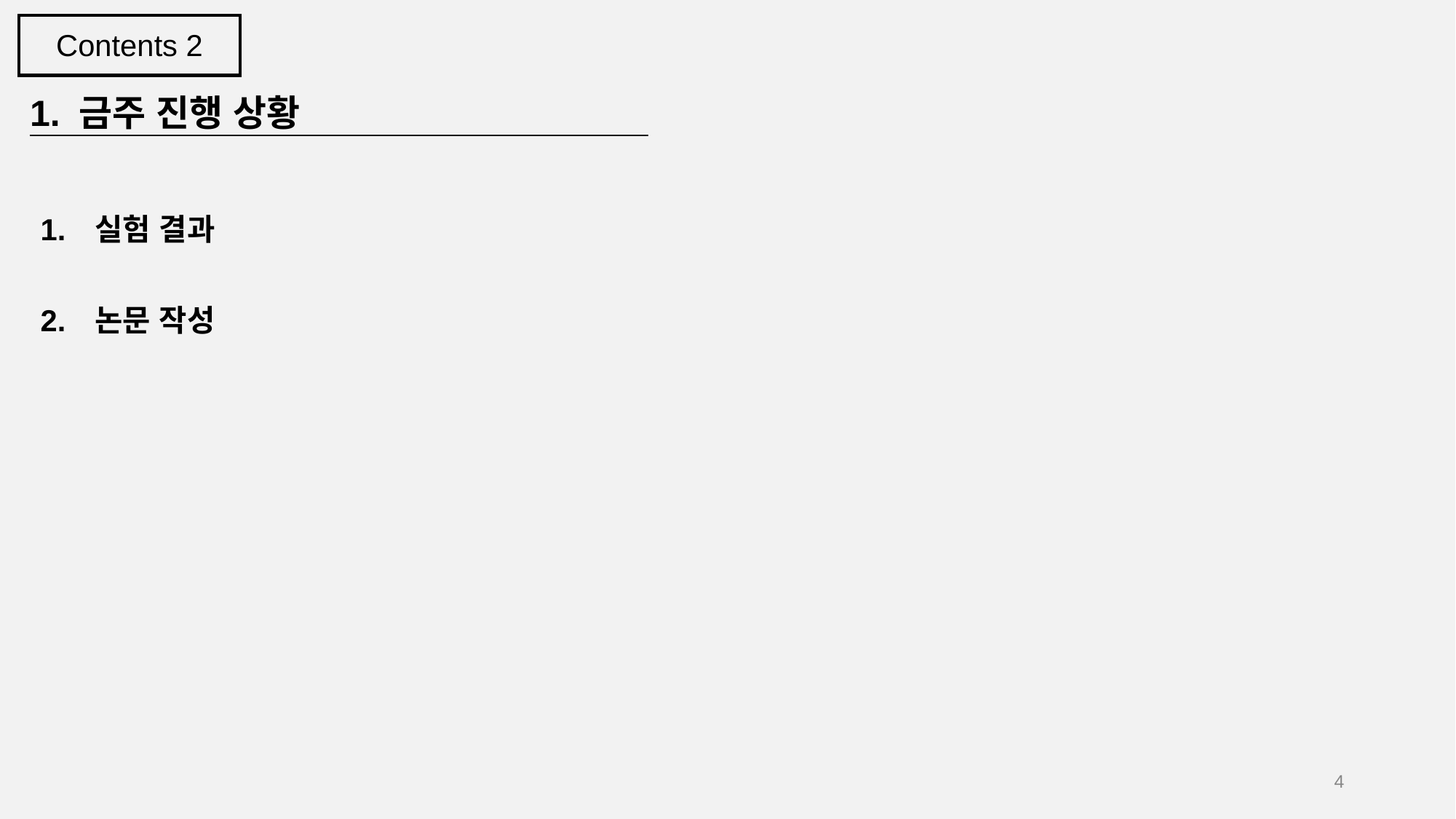

Contents 2
1. 금주 진행 상황
실험 결과
논문 작성

4